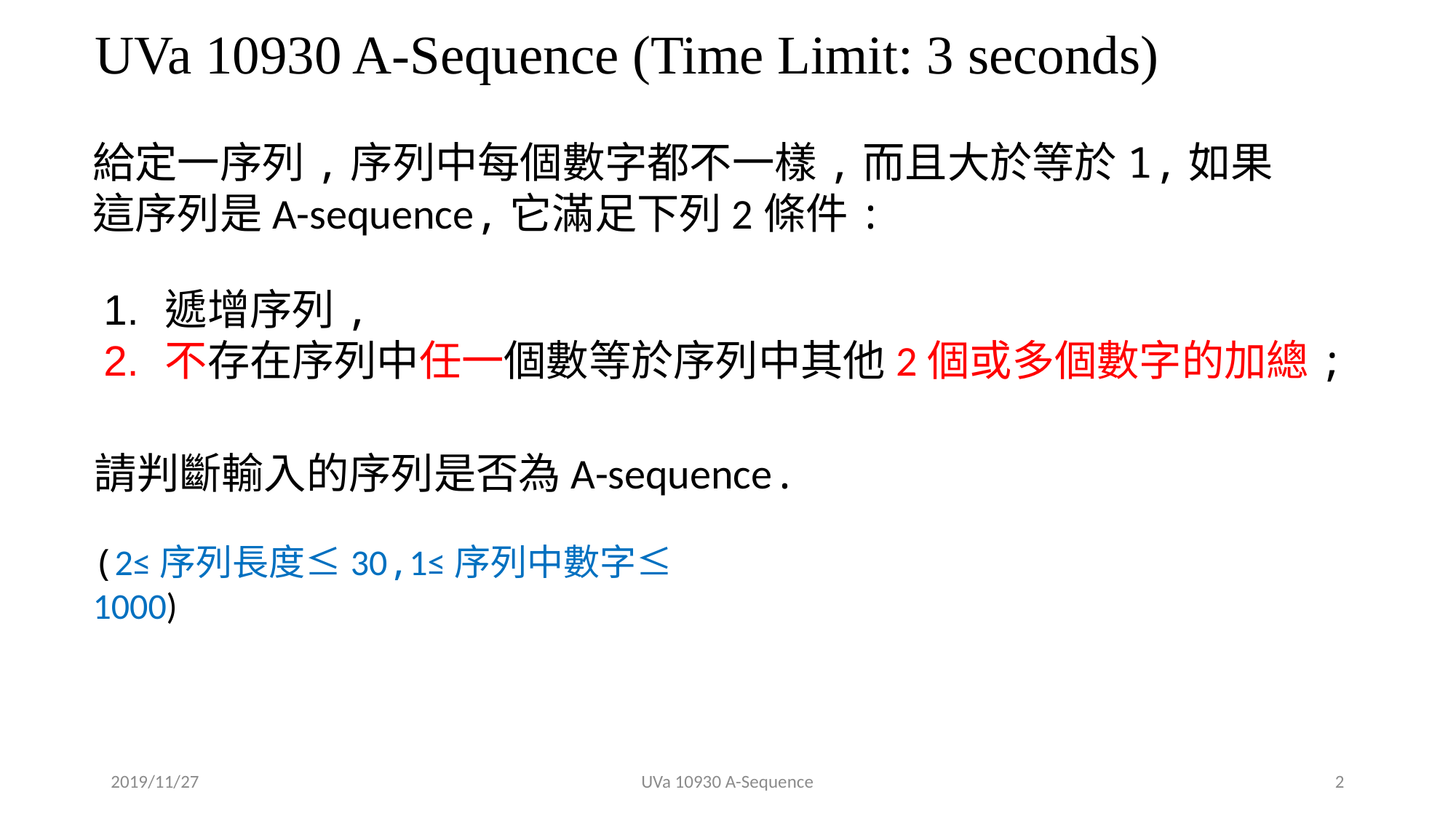

# UVa 10930 A-Sequence (Time Limit: 3 seconds)
給定一序列,序列中每個數字都不一樣,而且大於等於1,如果這序列是A-sequence,它滿足下列2條件:
遞增序列,
不存在序列中任一個數等於序列中其他2個或多個數字的加總;
請判斷輸入的序列是否為A-sequence.
(2≤序列長度≤30,1≤序列中數字≤1000)
2019/11/27
UVa 10930 A-Sequence
2